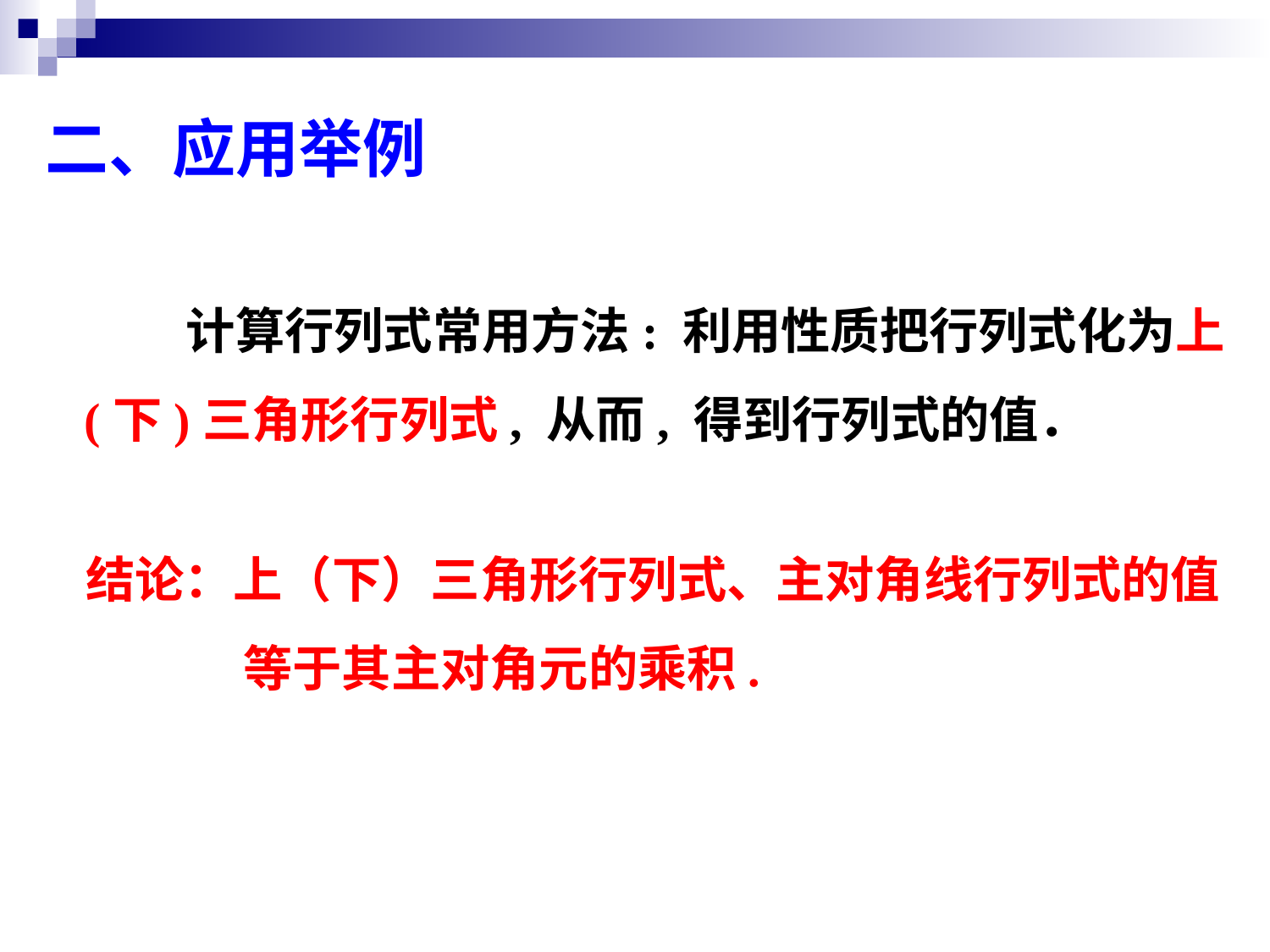

二、应用举例
        计算行列式常用方法: 利用性质把行列式化为上(下)三角形行列式, 从而, 得到行列式的值．
结论：上（下）三角形行列式、主对角线行列式的值
             等于其主对角元的乘积.